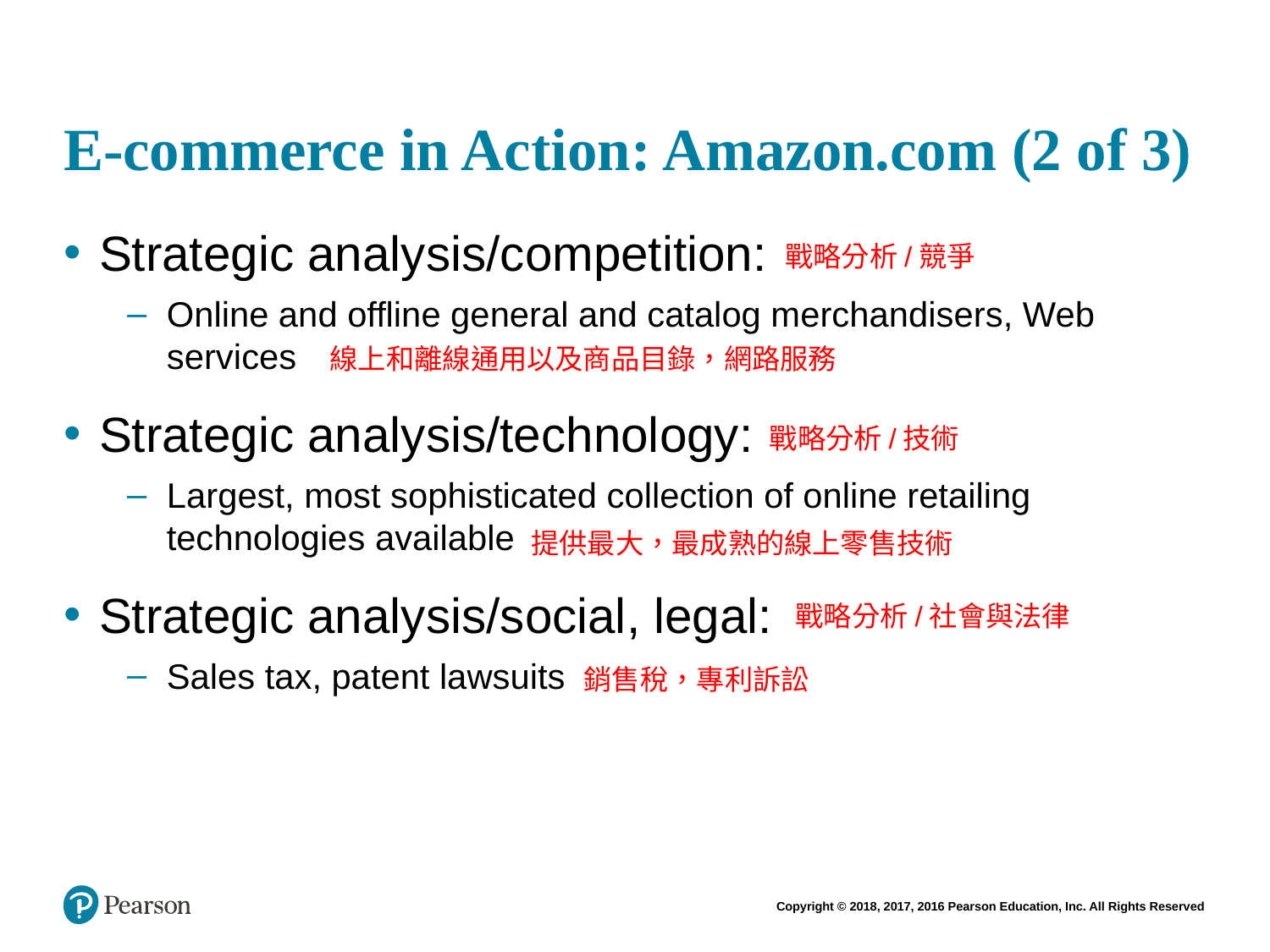

# E-commerce in Action: Amazon.com (2 of 3)
Strategic analysis/competition:
Online and offline general and catalog merchandisers, Web services
Strategic analysis/technology:
Largest, most sophisticated collection of online retailing technologies available
Strategic analysis/social, legal:
Sales tax, patent lawsuits
戰略分析/競爭
線上和離線通用以及商品目錄，網路服務
戰略分析/技術
提供最大，最成熟的線上零售技術
戰略分析/社會與法律
銷售稅，專利訴訟